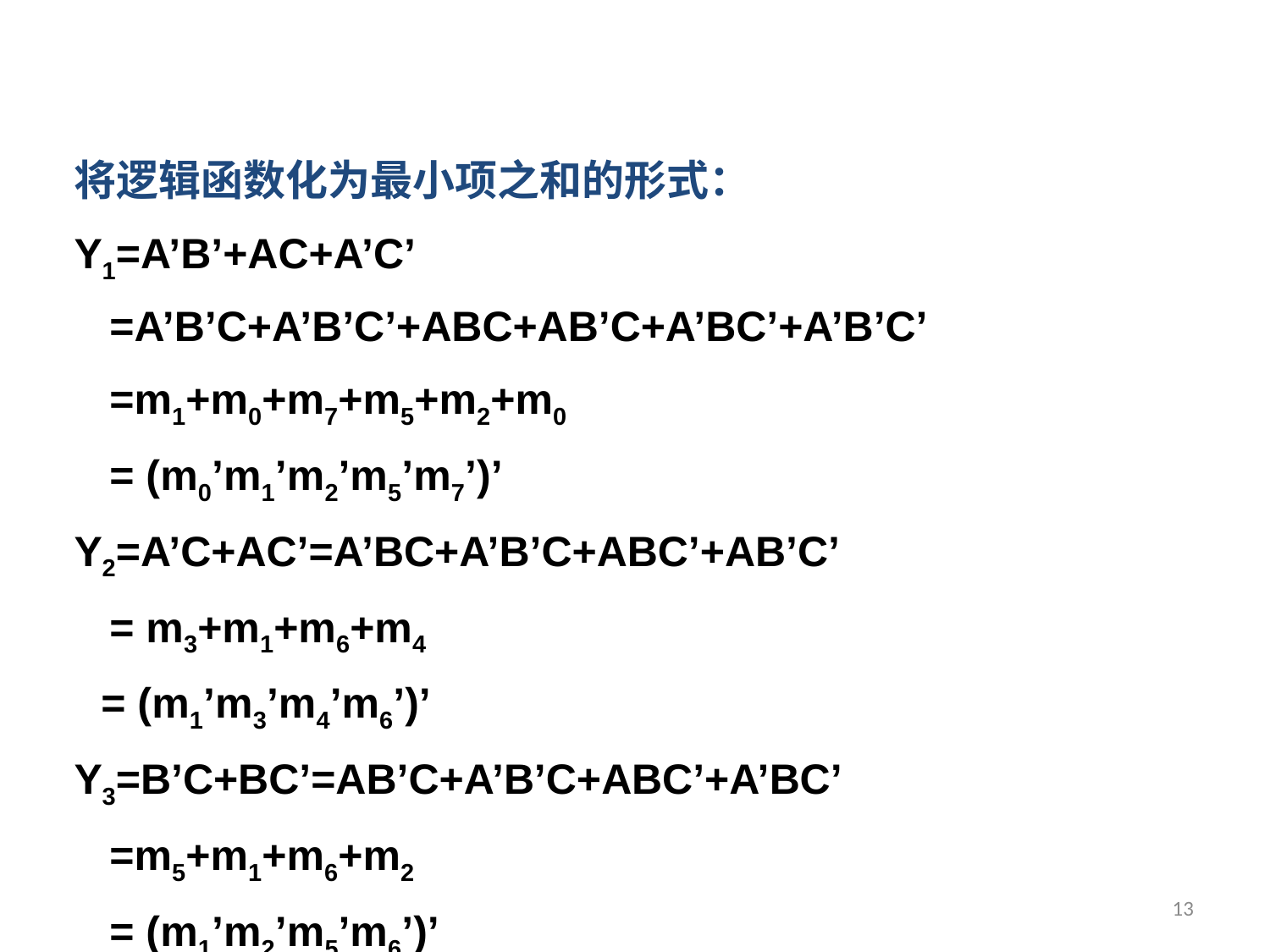

#
将逻辑函数化为最小项之和的形式：
Y1=A’B’+AC+A’C’
   =A’B’C+A’B’C’+ABC+AB’C+A’BC’+A’B’C’
   =m1+m0+m7+m5+m2+m0
   = (m0’m1’m2’m5’m7’)’
Y2=A’C+AC’=A’BC+A’B’C+ABC’+AB’C’
   = m3+m1+m6+m4
    = (m1’m3’m4’m6’)’
Y3=B’C+BC’=AB’C+A’B’C+ABC’+A’BC’
   =m5+m1+m6+m2
   = (m1’m2’m5’m6’)’
13